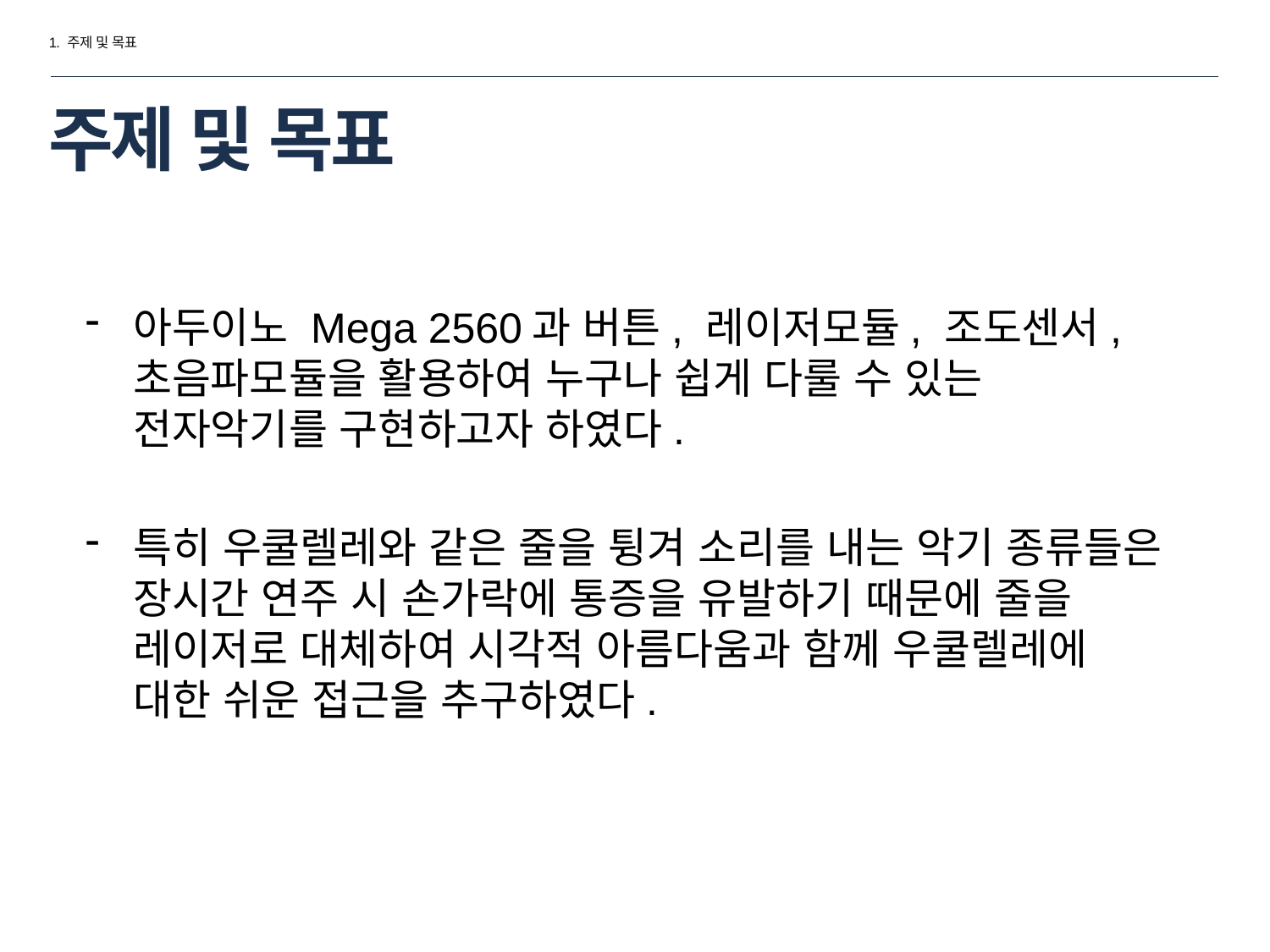

1. 주제 및 목표
# 주제 및 목표
아두이노 Mega 2560과 버튼, 레이저모듈, 조도센서, 초음파모듈을 활용하여 누구나 쉽게 다룰 수 있는 전자악기를 구현하고자 하였다.

특히 우쿨렐레와 같은 줄을 튕겨 소리를 내는 악기 종류들은 장시간 연주 시 손가락에 통증을 유발하기 때문에 줄을 레이저로 대체하여 시각적 아름다움과 함께 우쿨렐레에 대한 쉬운 접근을 추구하였다.